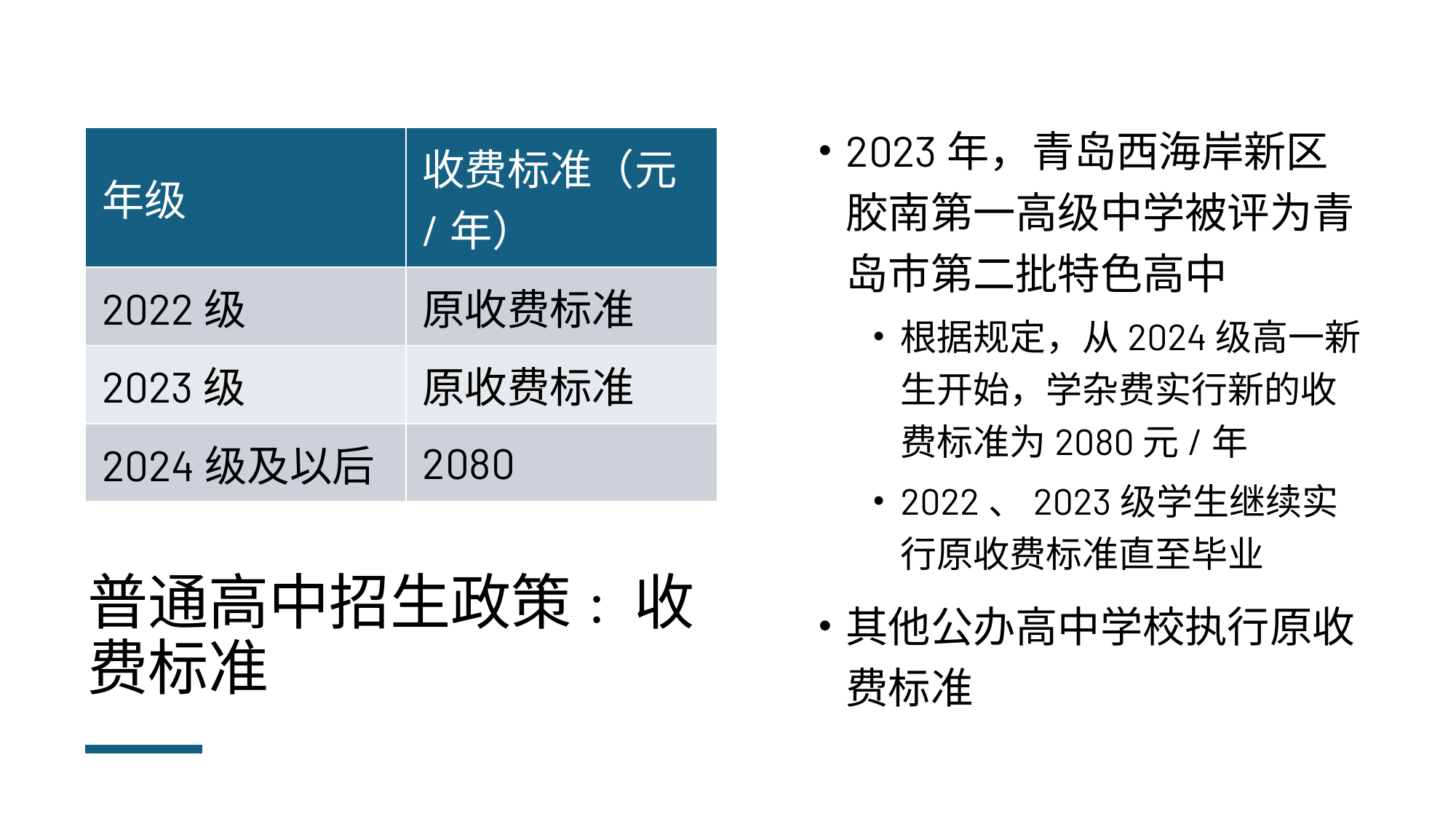

2023年，青岛西海岸新区胶南第一高级中学被评为青岛市第二批特色高中
根据规定，从2024级高一新生开始，学杂费实行新的收费标准为2080元/年
2022、2023级学生继续实行原收费标准直至毕业
其他公办高中学校执行原收费标准
| 年级 | 收费标准（元/年） |
| --- | --- |
| 2022级 | 原收费标准 |
| 2023级 | 原收费标准 |
| 2024级及以后 | 2080 |
# 普通高中招生政策: 收费标准